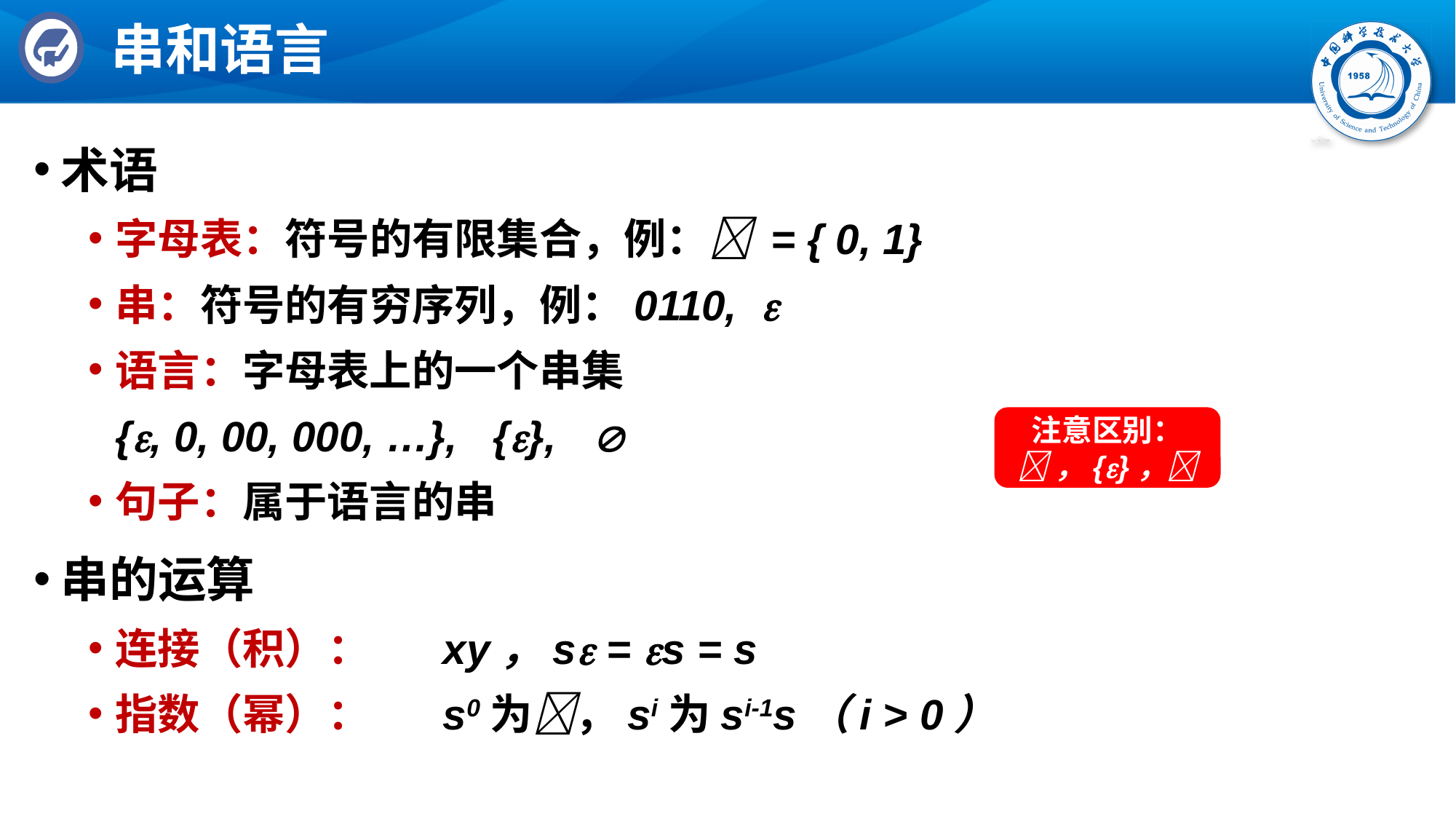

# 串和语言
术语
字母表：符号的有限集合，例：∑ = { 0, 1}
串：符号的有穷序列，例：0110,  ε
语言：字母表上的一个串集
	{ε, 0, 00, 000, …},   {ε},   ∅
句子：属于语言的串
串的运算
连接（积）：	xy，sε = εs = s
指数（幂）：	s0为ε，si为si-1s（i > 0）

注意区别：
ε，{ε}，∅